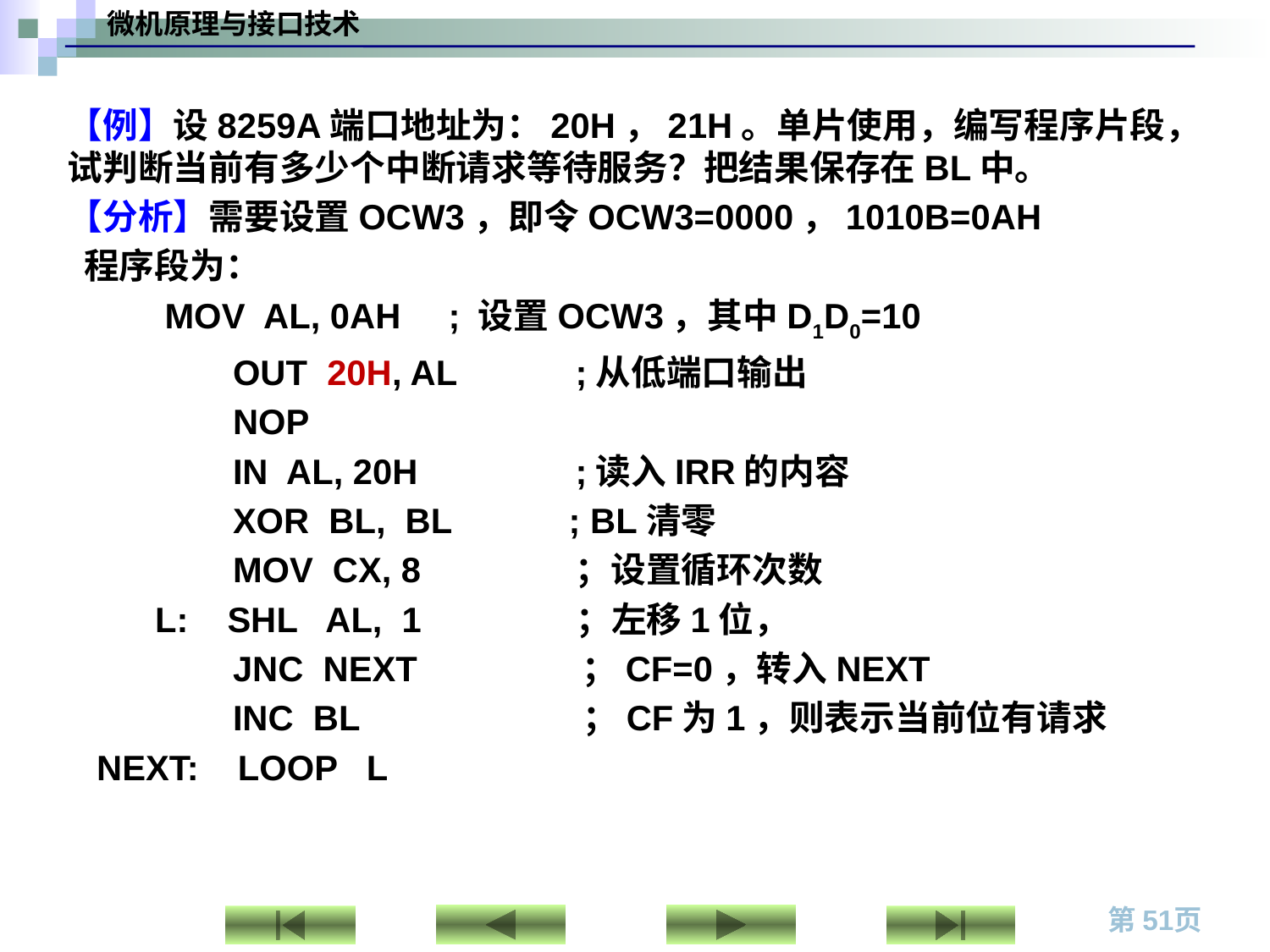

# 【例】设8259A端口地址为：20H，21H。单片使用，编写程序片段，试判断当前有多少个中断请求等待服务？把结果保存在BL中。
【分析】需要设置OCW3，即令OCW3=0000，1010B=0AH
 程序段为：
          MOV  AL, 0AH	; 设置OCW3，其中D1D0=10
                 OUT  20H, AL	;从低端口输出
                 NOP
                 IN  AL, 20H		;读入IRR的内容
                 XOR  BL,  BL            ; BL清零
                 MOV  CX, 8               ；设置循环次数
         L:    SHL   AL,  1               ；左移1位，
                 JNC  NEXT                ；CF=0，转入NEXT
                 INC  BL                      ；CF为1，则表示当前位有请求
   NEXT:    LOOP   L